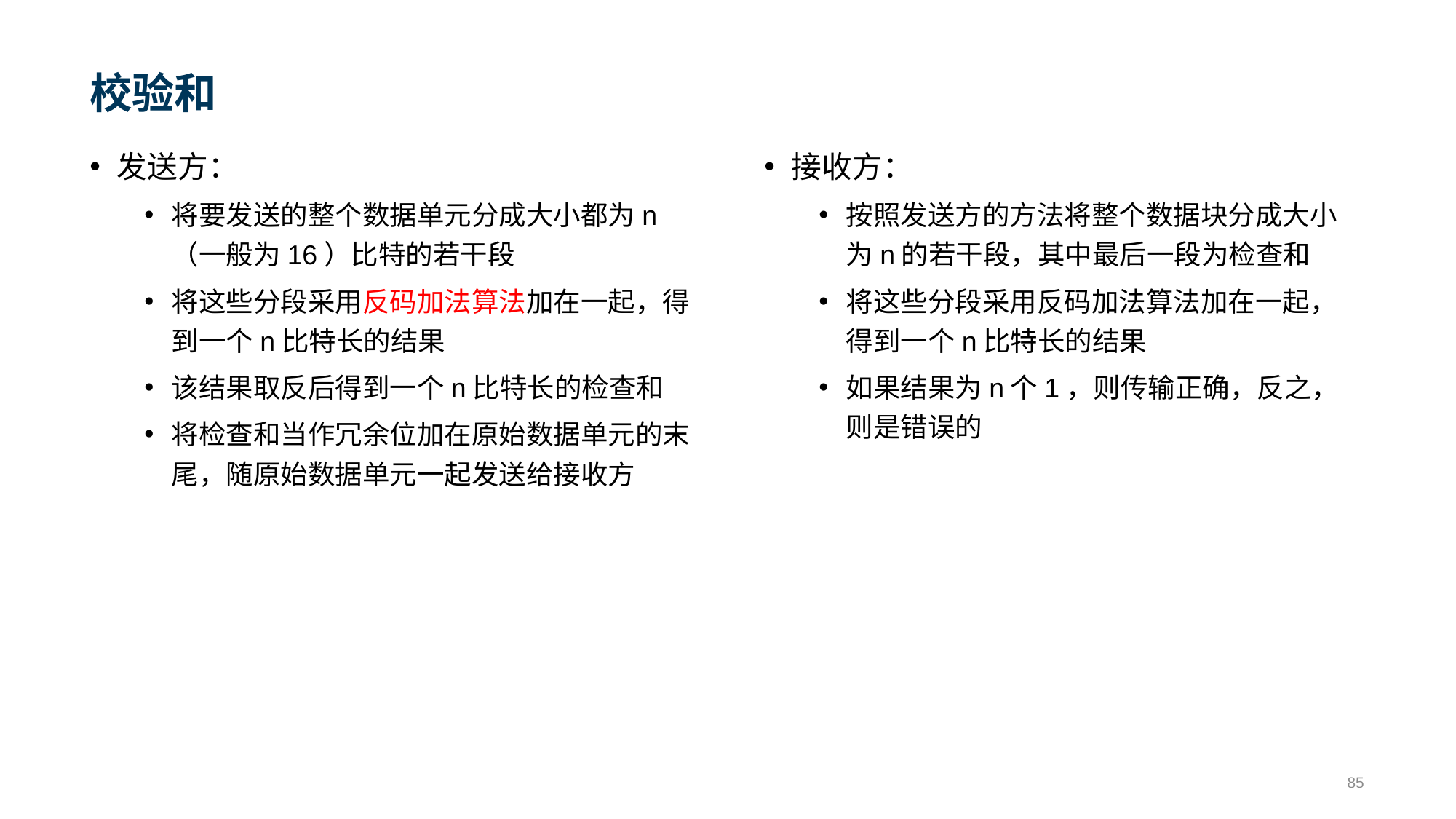

# 校验和
发送方：
将要发送的整个数据单元分成大小都为n（一般为16）比特的若干段
将这些分段采用反码加法算法加在一起，得到一个n比特长的结果
该结果取反后得到一个n比特长的检查和
将检查和当作冗余位加在原始数据单元的末尾，随原始数据单元一起发送给接收方

接收方：
按照发送方的方法将整个数据块分成大小为n的若干段，其中最后一段为检查和
将这些分段采用反码加法算法加在一起，得到一个n比特长的结果
如果结果为n个1，则传输正确，反之，则是错误的

85